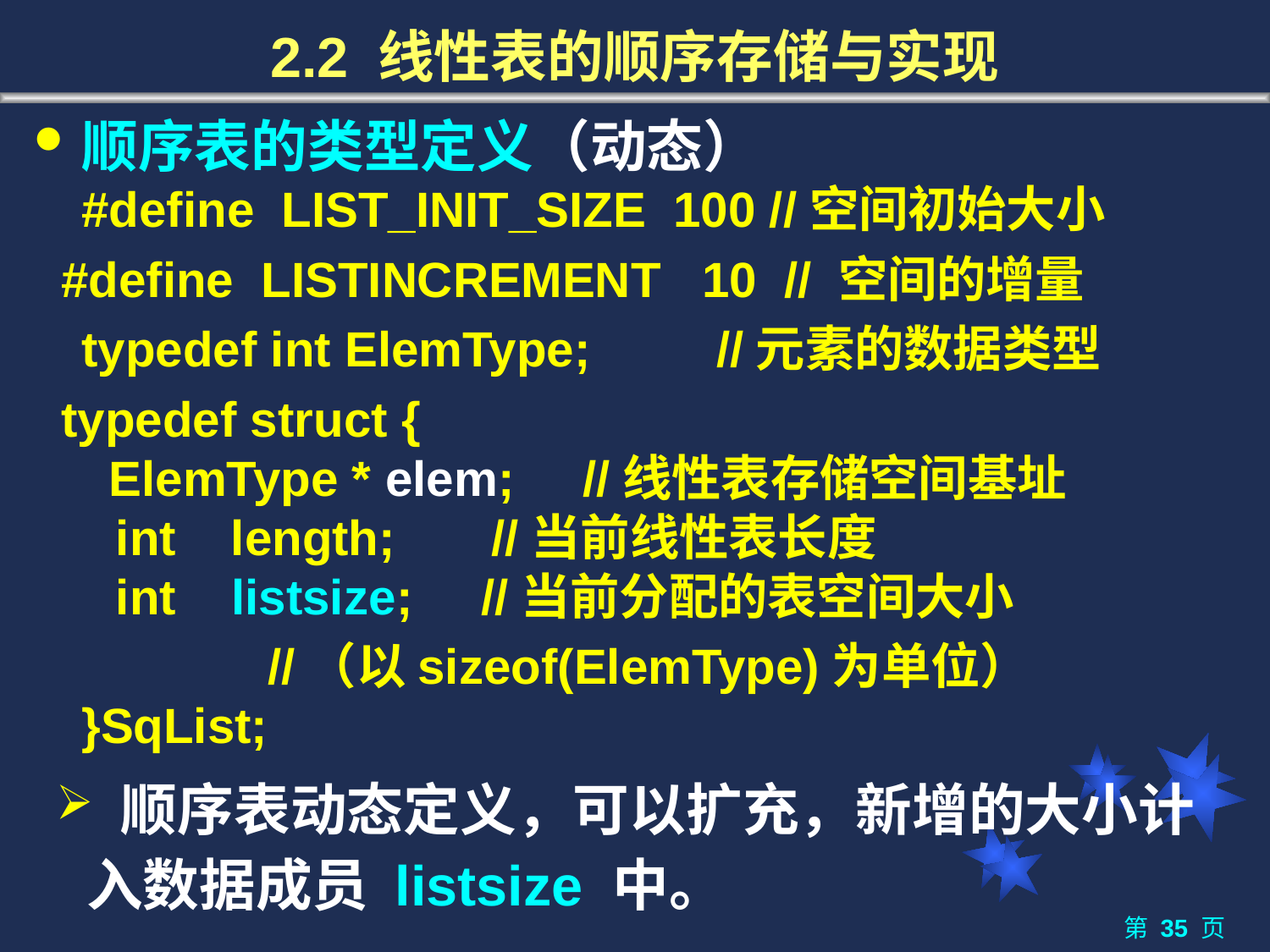

# 2.2 线性表的顺序存储与实现
顺序表的类型定义（动态）
#define  LIST_INIT_SIZE  100 //空间初始大小
  #define  LISTINCREMENT   10  // 空间的增量
 	typedef int ElemType;    	//元素的数据类型
  typedef struct {
  ElemType * elem;     //线性表存储空间基址
  int    length;       //当前线性表长度
  int    listsize;     //当前分配的表空间大小
                 //（以sizeof(ElemType)为单位）
}SqList;
 顺序表动态定义，可以扩充，新增的大小计入数据成员 listsize 中。
第 35 页